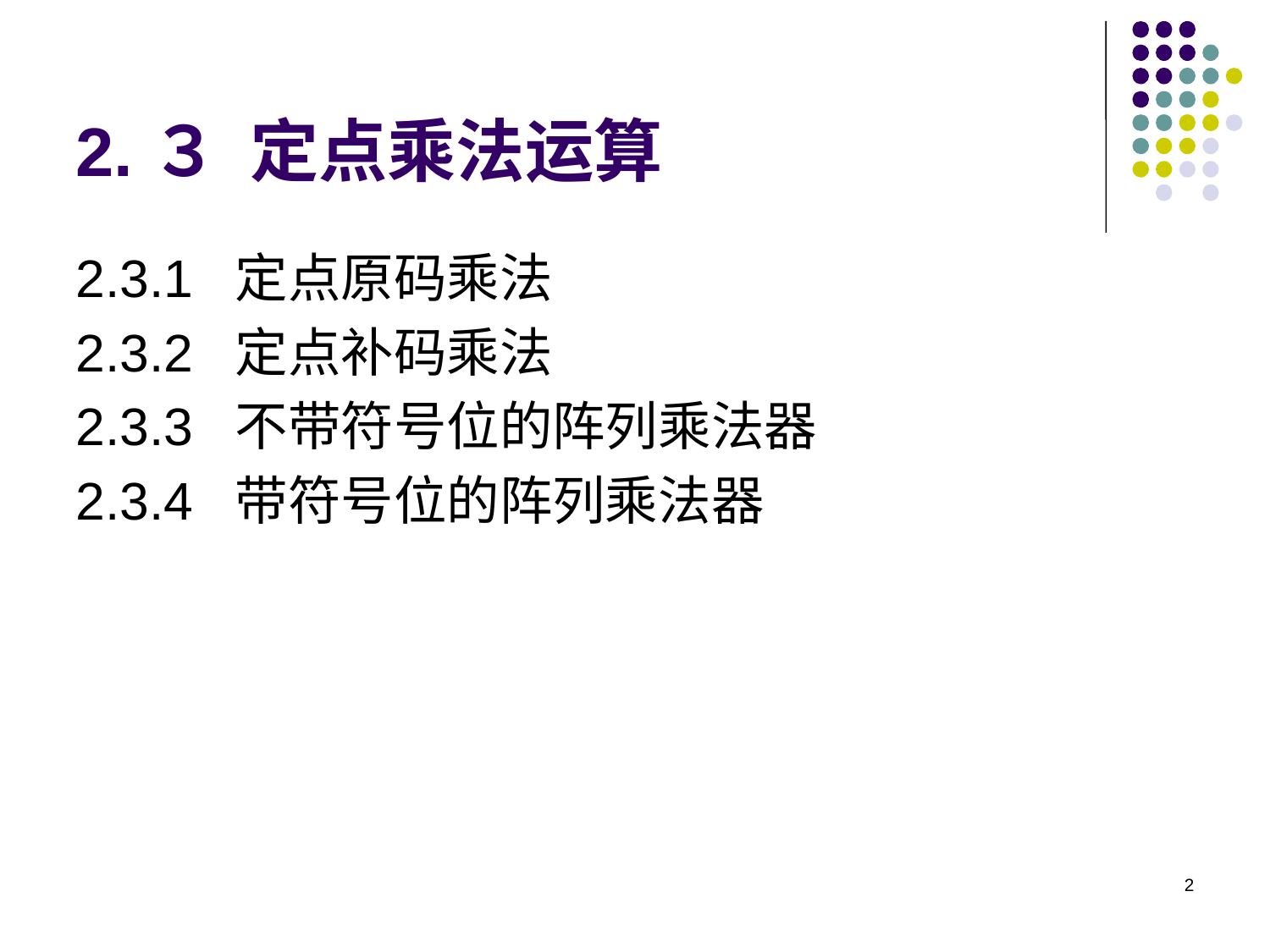

2.３  定点乘法运算
2.3.1  定点原码乘法
2.3.2  定点补码乘法
2.3.3  不带符号位的阵列乘法器
2.3.4  带符号位的阵列乘法器

2